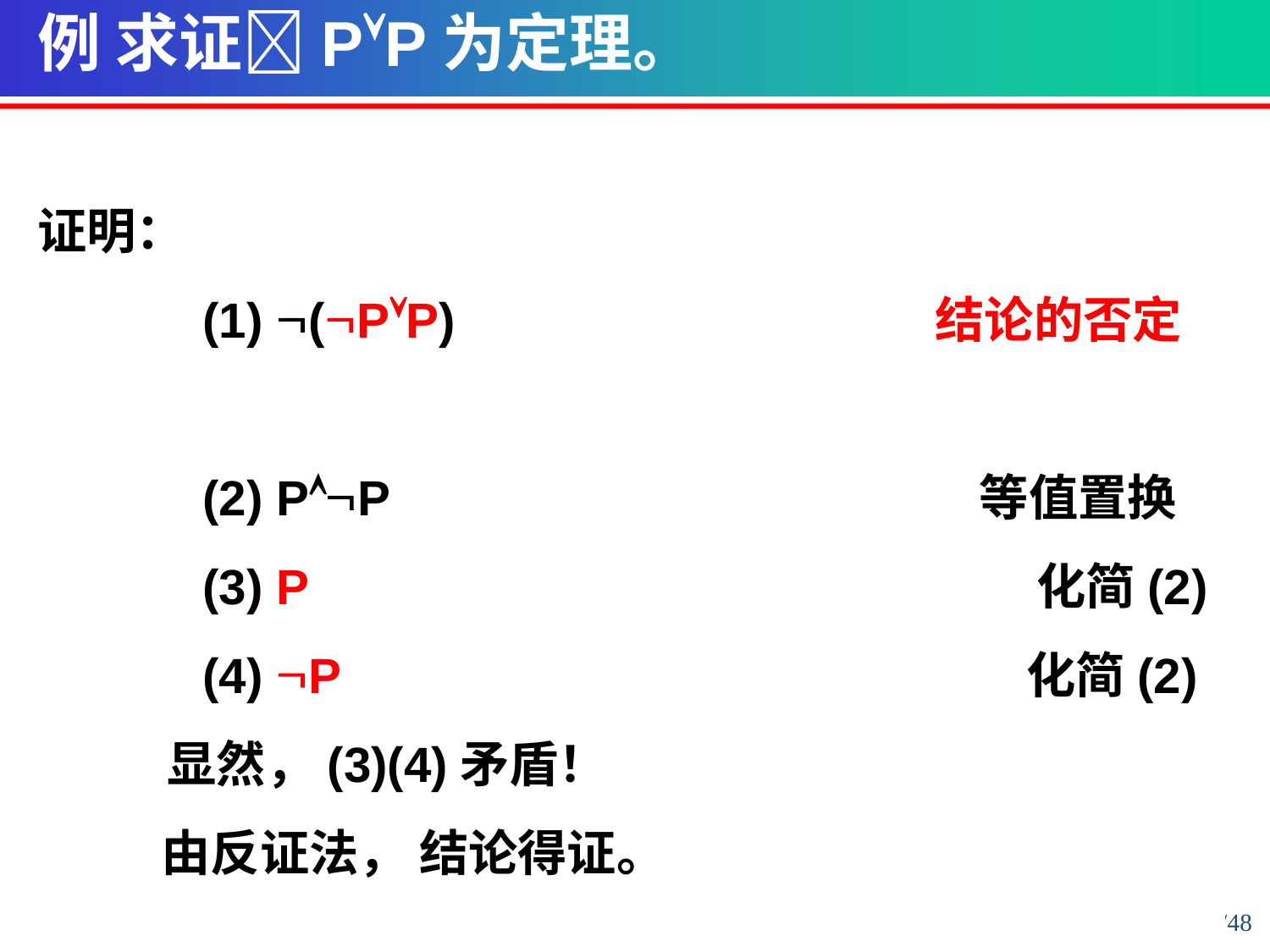

例 求证¬P∨P为定理。
证明：
            (1) ¬(¬P∨P)                                  结论的否定
            (2) P∧¬P                                          等值置换
            (3) P                                                    化简(2)
            (4) ¬P                                                 化简(2)
                 显然，(3)(4)矛盾！
          由反证法， 结论得证。

37/48